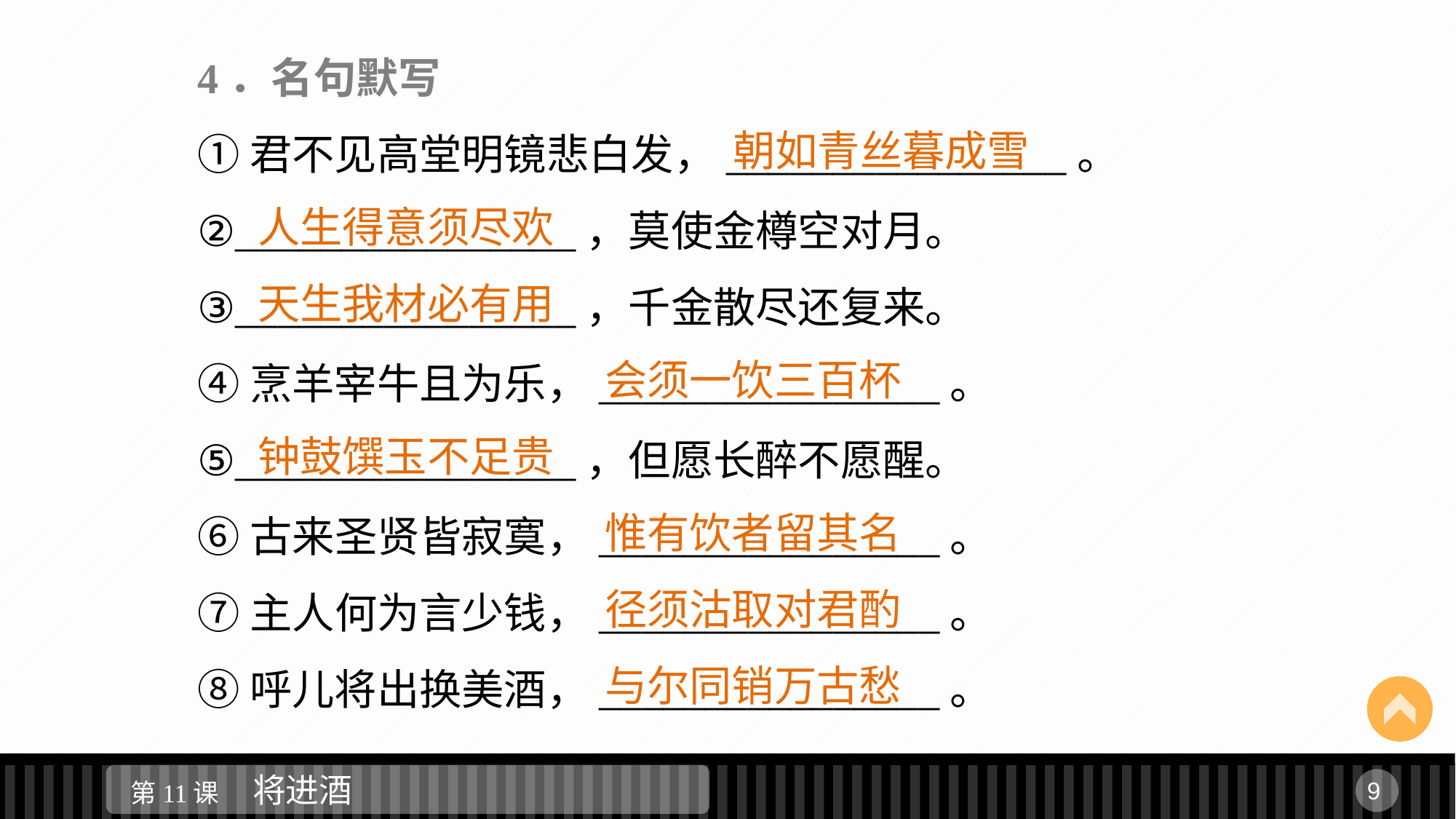

4．名句默写
①君不见高堂明镜悲白发，________________。
②________________，莫使金樽空对月。
③________________，千金散尽还复来。
④烹羊宰牛且为乐，________________。
⑤________________，但愿长醉不愿醒。
⑥古来圣贤皆寂寞，________________。
⑦主人何为言少钱，________________。
⑧呼儿将出换美酒，________________。
			   朝如青丝暮成雪
人生得意须尽欢
天生我材必有用
		 会须一饮三百杯
钟鼓馔玉不足贵
		 惟有饮者留其名
		 径须沽取对君酌
	 	 与尔同销万古愁